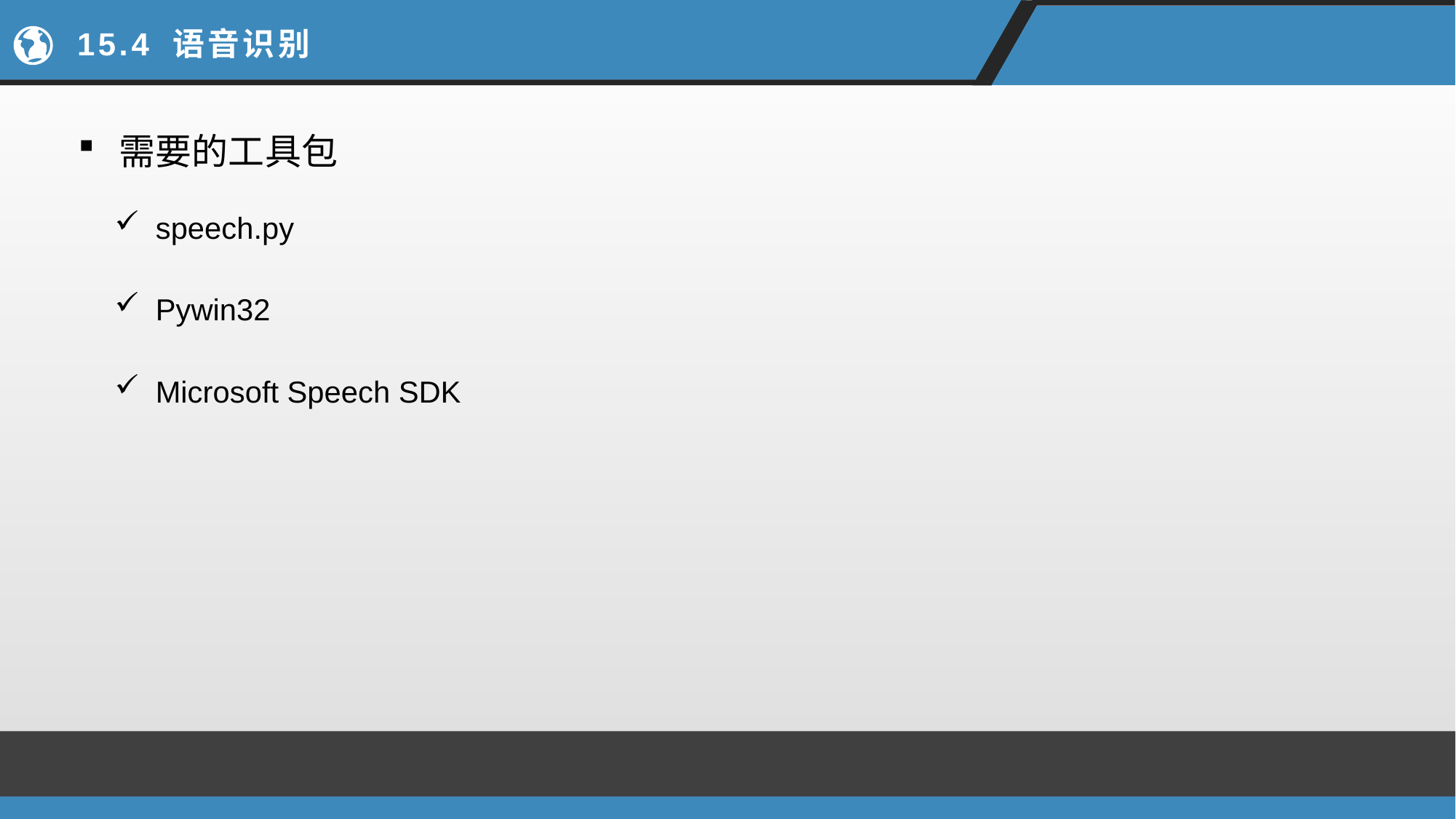

# 15.4 语音识别

需要的工具包
speech.py
Pywin32
Microsoft Speech SDK